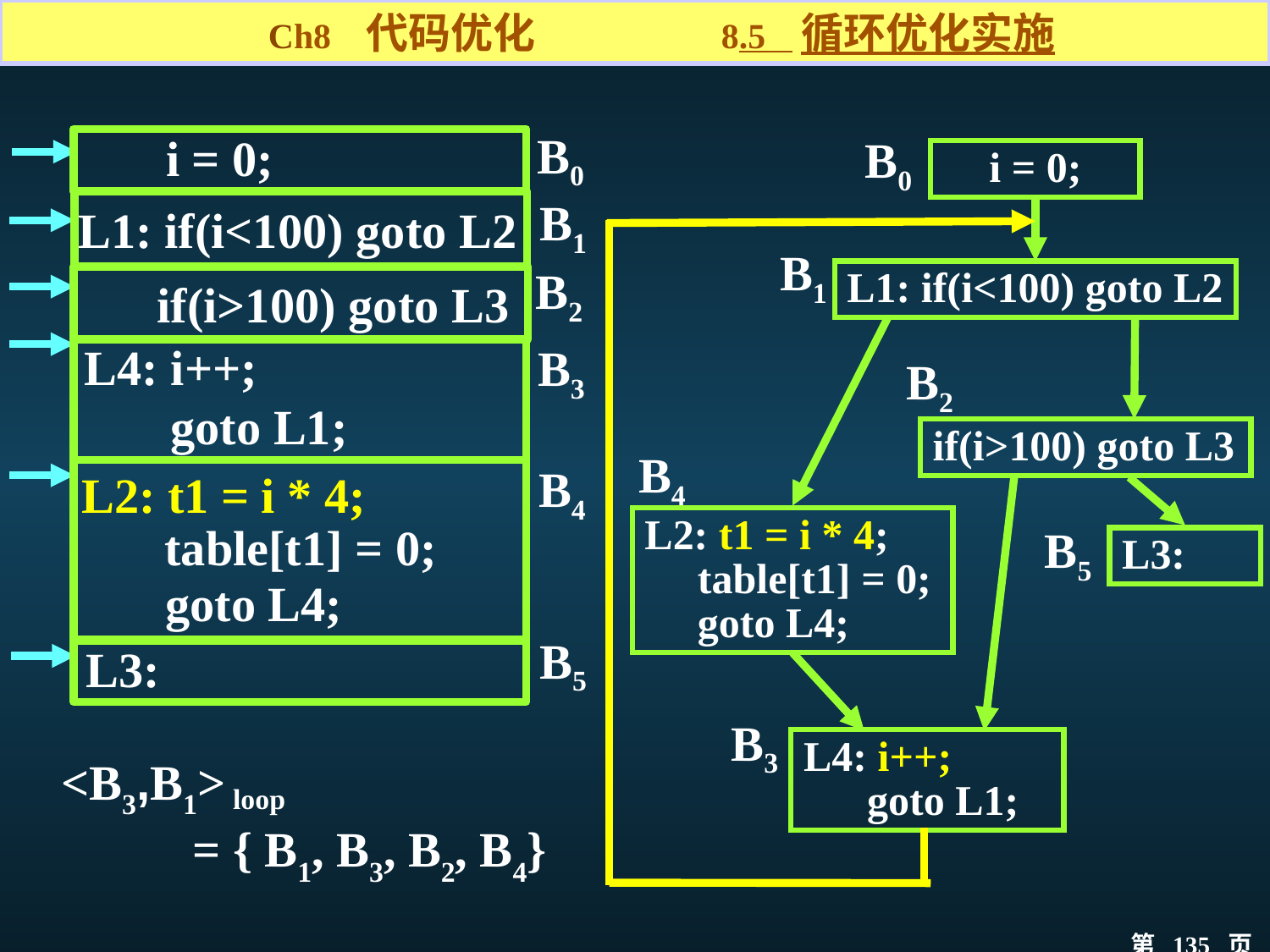

Ch8   代码优化                      8.5   循环优化实施
B0
B1
B2
B3
B4
B5
B0
i = 0;

i = 0;

L1: if(i<100) goto L2
B1
L1: if(i<100) goto L2

      if(i>100) goto L3
L4: i++;
       goto L1;

B2
if(i>100) goto L3
B4

L2: t1 = i * 4;
L2: t1 = i * 4;
     table[t1] = 0;
     goto L4;
B5
table[t1] = 0;
L3:
goto L4;
L3:

B3
L4: i++;
      goto L1;
<B3,B1> loop
= { B1, B3, B2, B4}